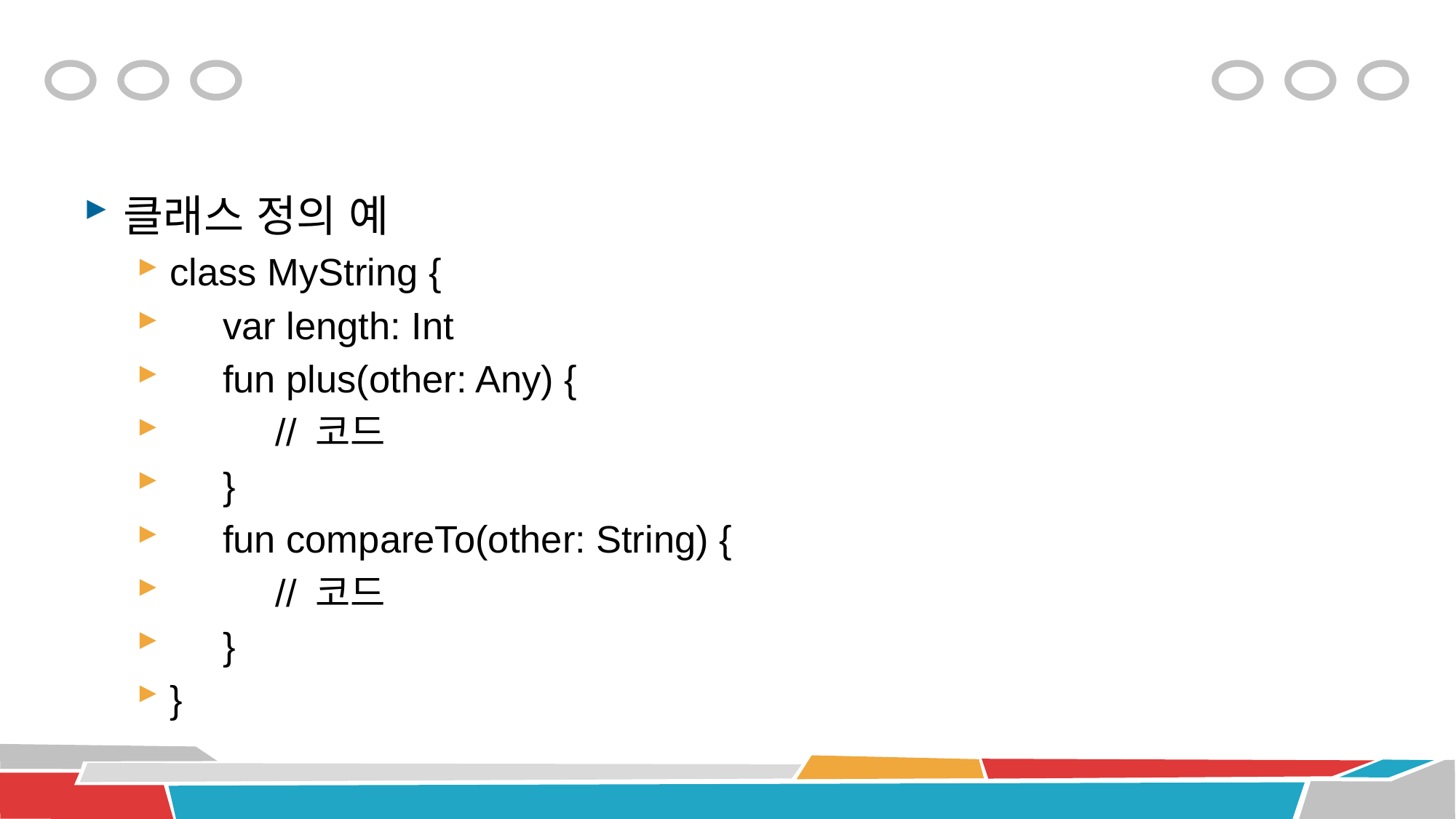

#
클래스 정의 예
class MyString {
     var length: Int
     fun plus(other: Any) {
          // 코드
     }
     fun compareTo(other: String) {
          // 코드
     }
}